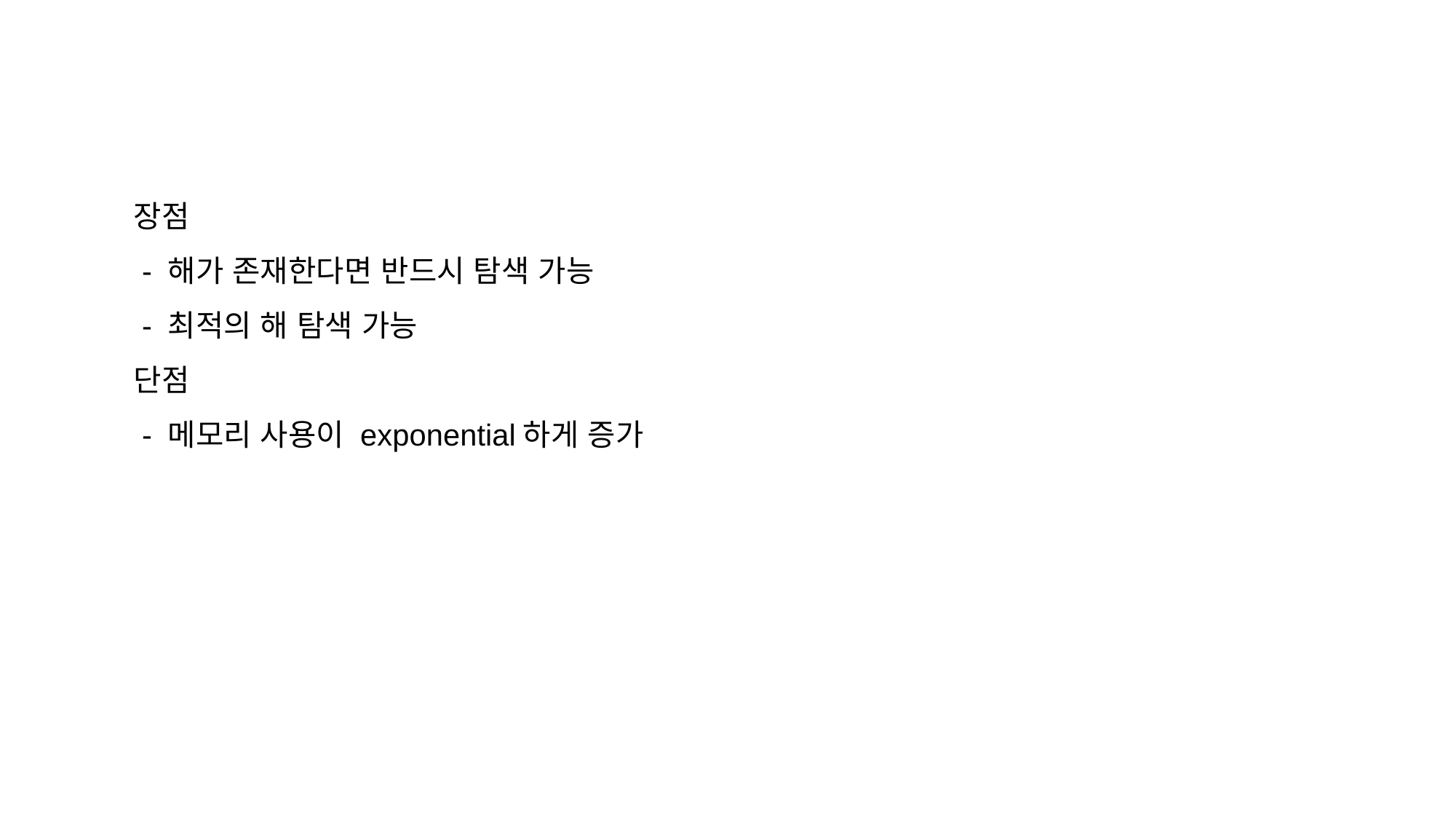

장점
 - 해가 존재한다면 반드시 탐색 가능
 - 최적의 해 탐색 가능
단점
 - 메모리 사용이 exponential하게 증가